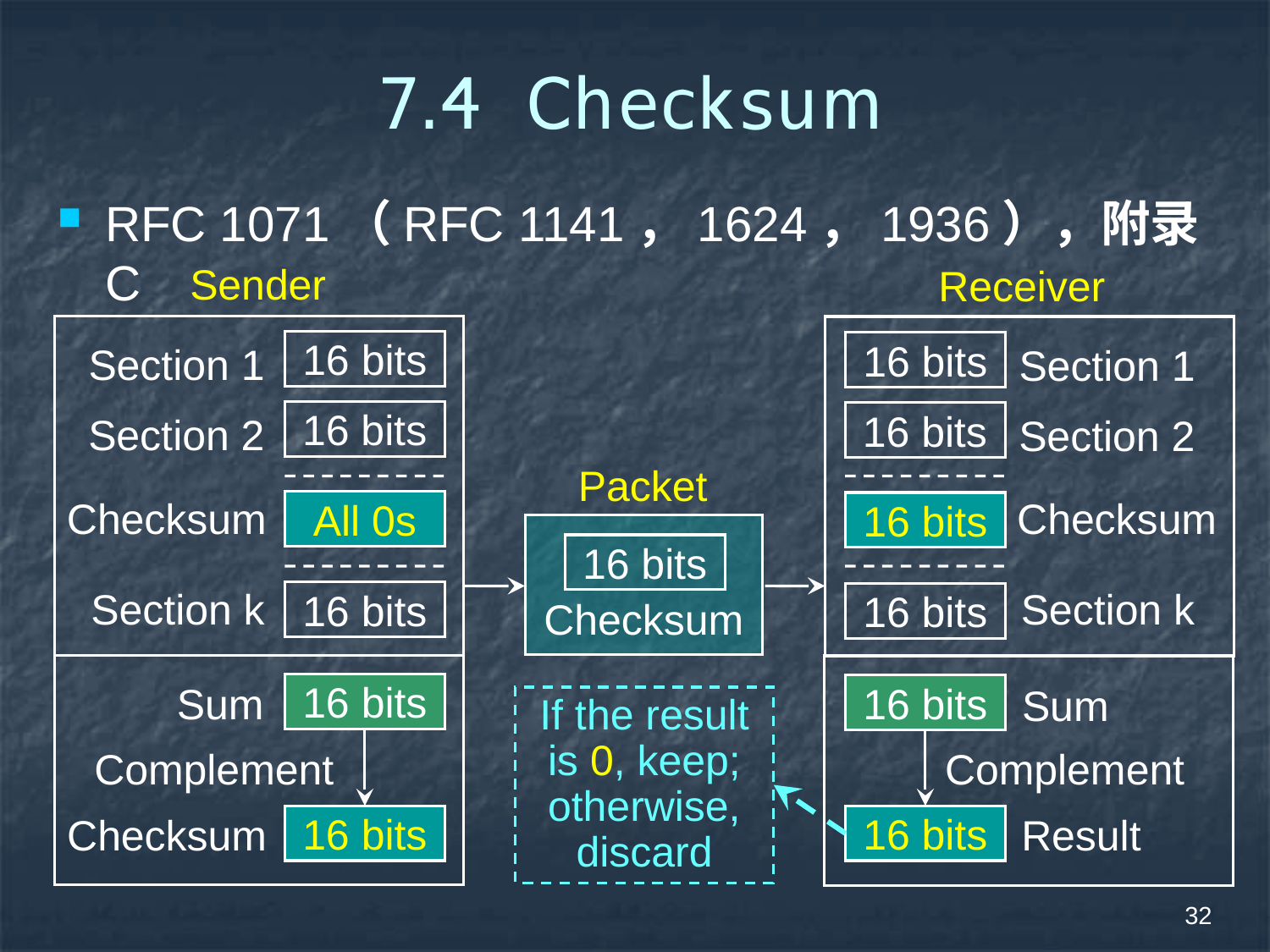

# 7.4  Checksum
RFC 1071（RFC 1141，1624，1936），附录C
Sender
Receiver

Section 1
16 bits
16 bits
Section 1
Section 2
16 bits
16 bits
Section 2
Packet

Checksum
Checksum
All 0s
16 bits

16 bits

Section k
Section k
16 bits
16 bits

Checksum

Sum
Sum
16 bits
16 bits
If the result is 0, keep; otherwise, discard
Complement
Complement
Checksum
Result
16 bits
16 bits
32